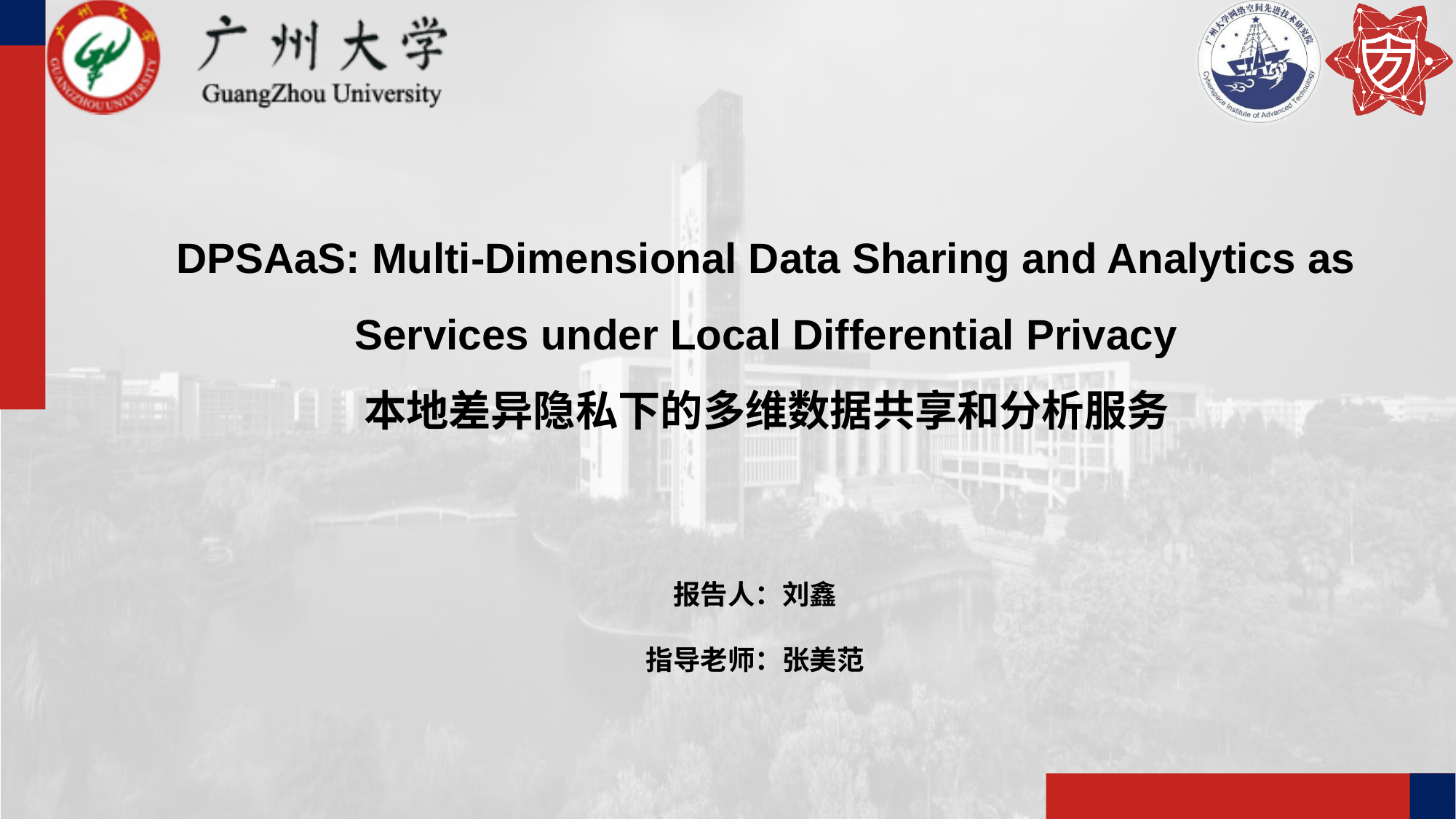

DPSAaS: Multi-Dimensional Data Sharing and Analytics as Services under Local Differential Privacy
本地差异隐私下的多维数据共享和分析服务

报告人：刘鑫
指导老师：张美范